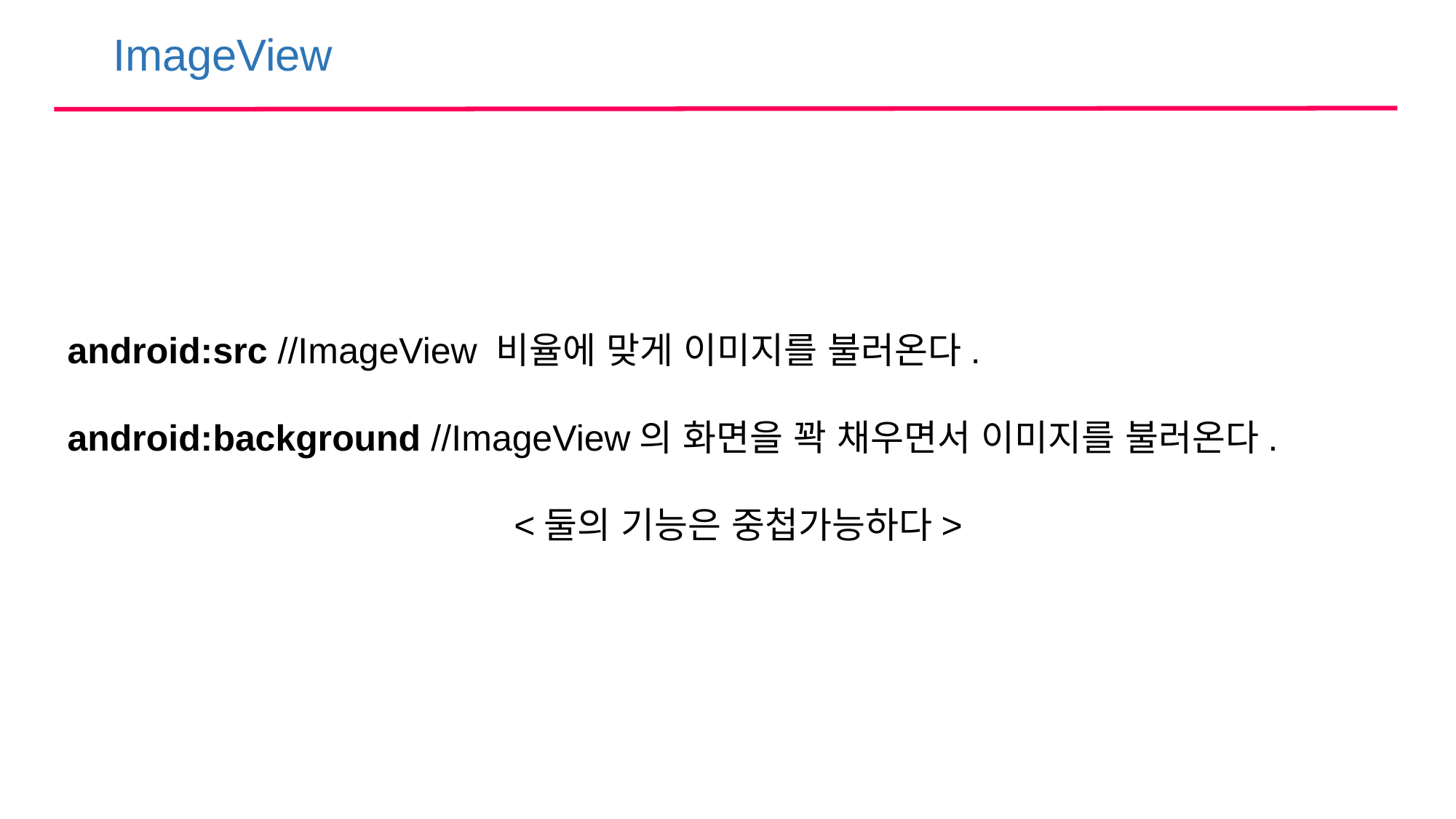

ImageView
android:src //ImageView 비율에 맞게 이미지를 불러온다.

android:background //ImageView의 화면을 꽉 채우면서 이미지를 불러온다.

<둘의 기능은 중첩가능하다>